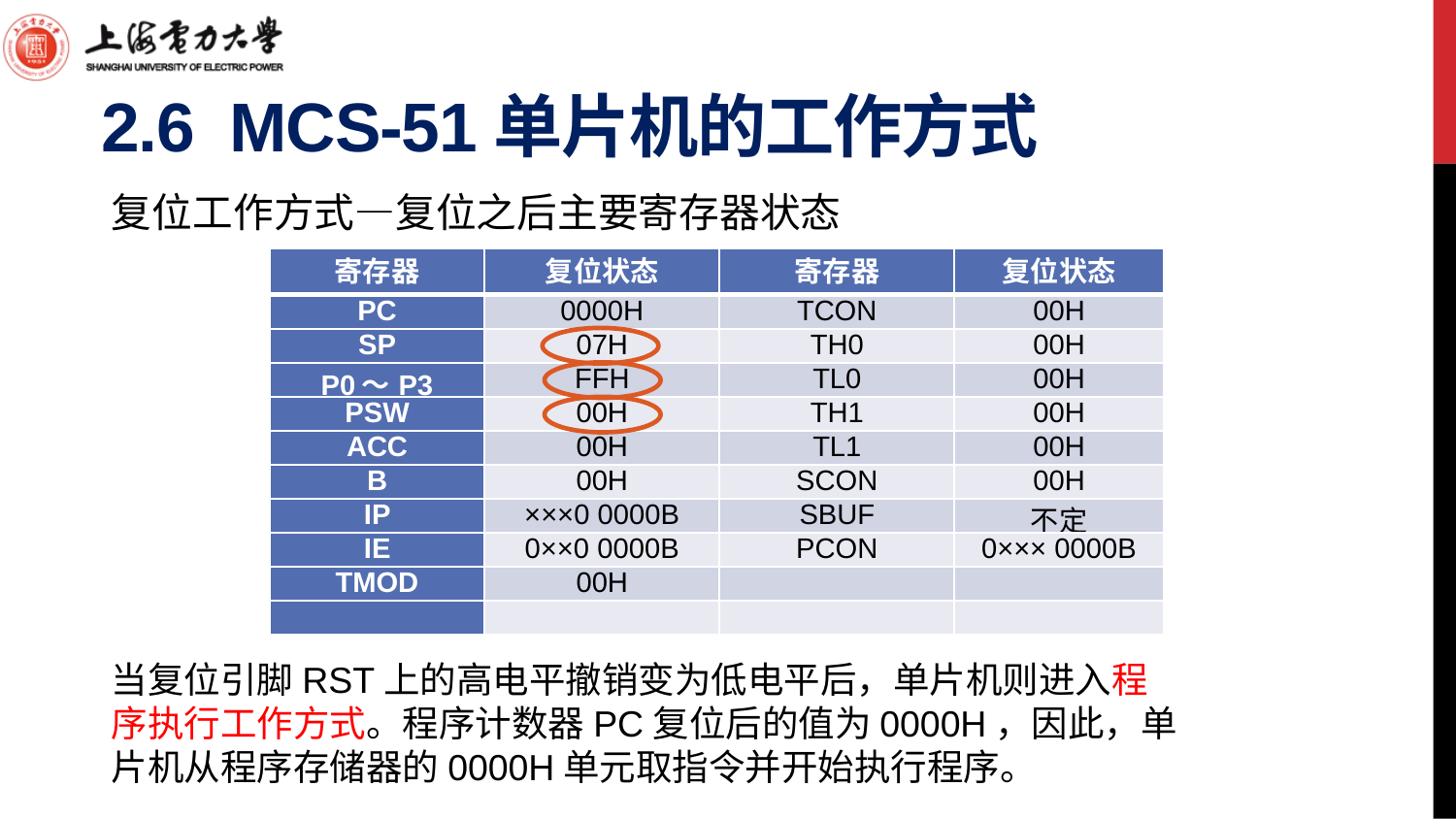

# 2.6  MCS-51单片机的工作方式
复位工作方式—复位之后主要寄存器状态
| 寄存器 | 复位状态 | 寄存器 | 复位状态 |
| --- | --- | --- | --- |
| PC | 0000H | TCON | 00H |
| SP | 07H | TH0 | 00H |
| P0～P3 | FFH | TL0 | 00H |
| PSW | 00H | TH1 | 00H |
| ACC | 00H | TL1 | 00H |
| B | 00H | SCON | 00H |
| IP | ×××0 0000B | SBUF | 不定 |
| IE | 0××0 0000B | PCON | 0××× 0000B |
| TMOD | 00H |  |  |
|  |  |  |  |

当复位引脚RST上的高电平撤销变为低电平后，单片机则进入程序执行工作方式。程序计数器PC复位后的值为0000H，因此，单片机从程序存储器的0000H单元取指令并开始执行程序。